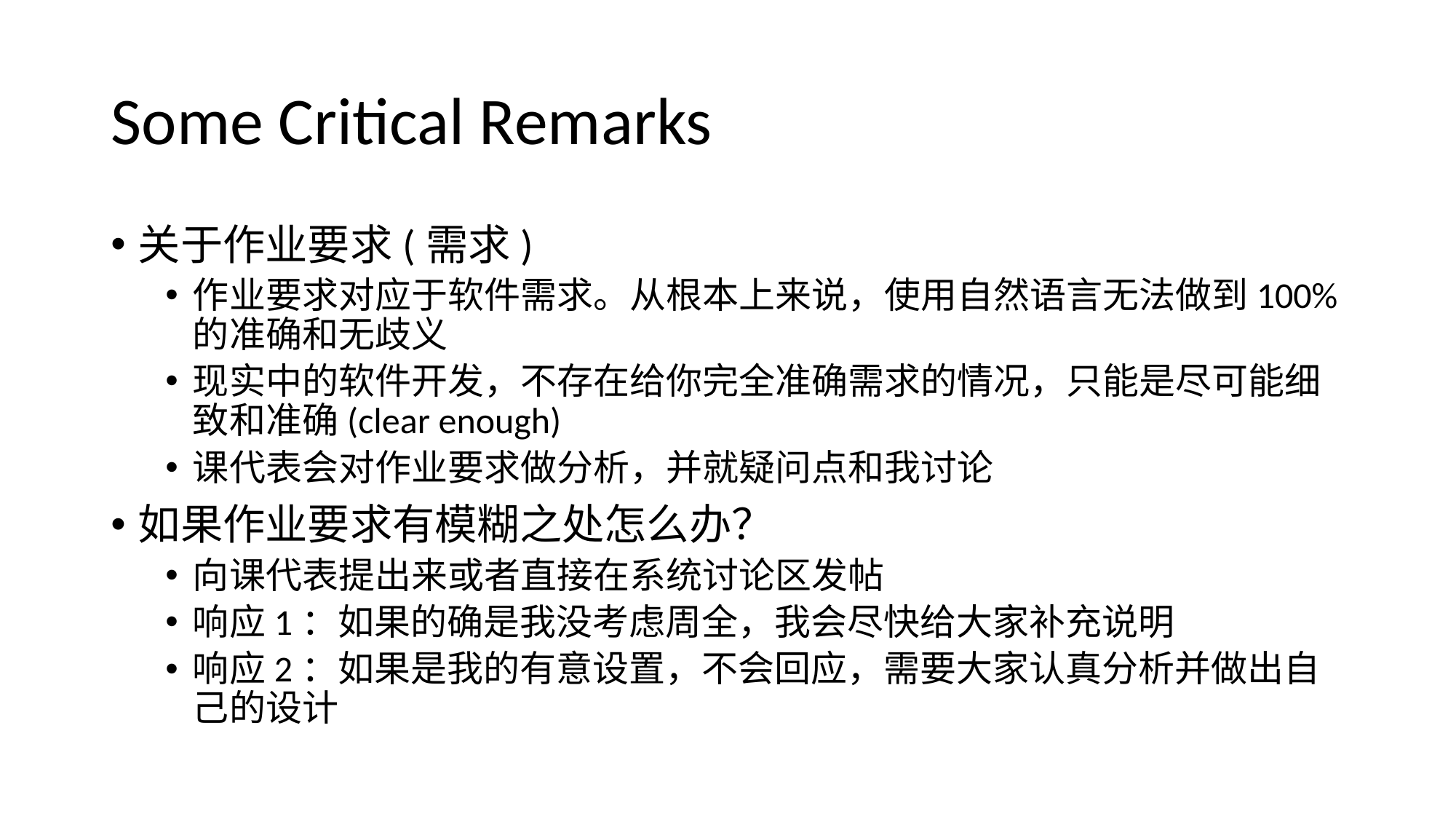

# Some Critical Remarks
关于作业要求(需求)
作业要求对应于软件需求。从根本上来说，使用自然语言无法做到100%的准确和无歧义
现实中的软件开发，不存在给你完全准确需求的情况，只能是尽可能细致和准确(clear enough)
课代表会对作业要求做分析，并就疑问点和我讨论
如果作业要求有模糊之处怎么办？
向课代表提出来或者直接在系统讨论区发帖
响应1：如果的确是我没考虑周全，我会尽快给大家补充说明
响应2：如果是我的有意设置，不会回应，需要大家认真分析并做出自己的设计